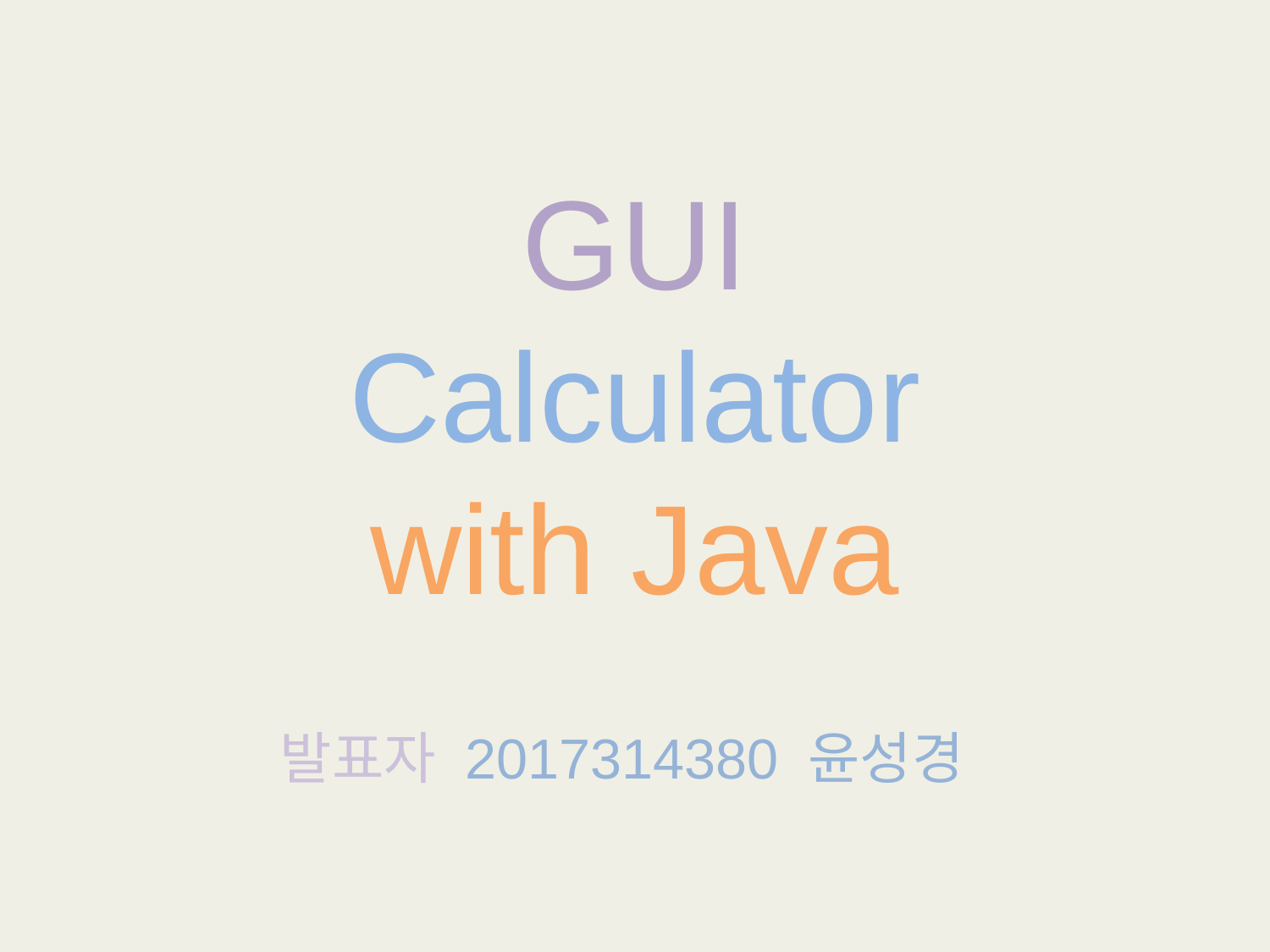

# GUI Calculator with Java
발표자 2017314380 윤성경